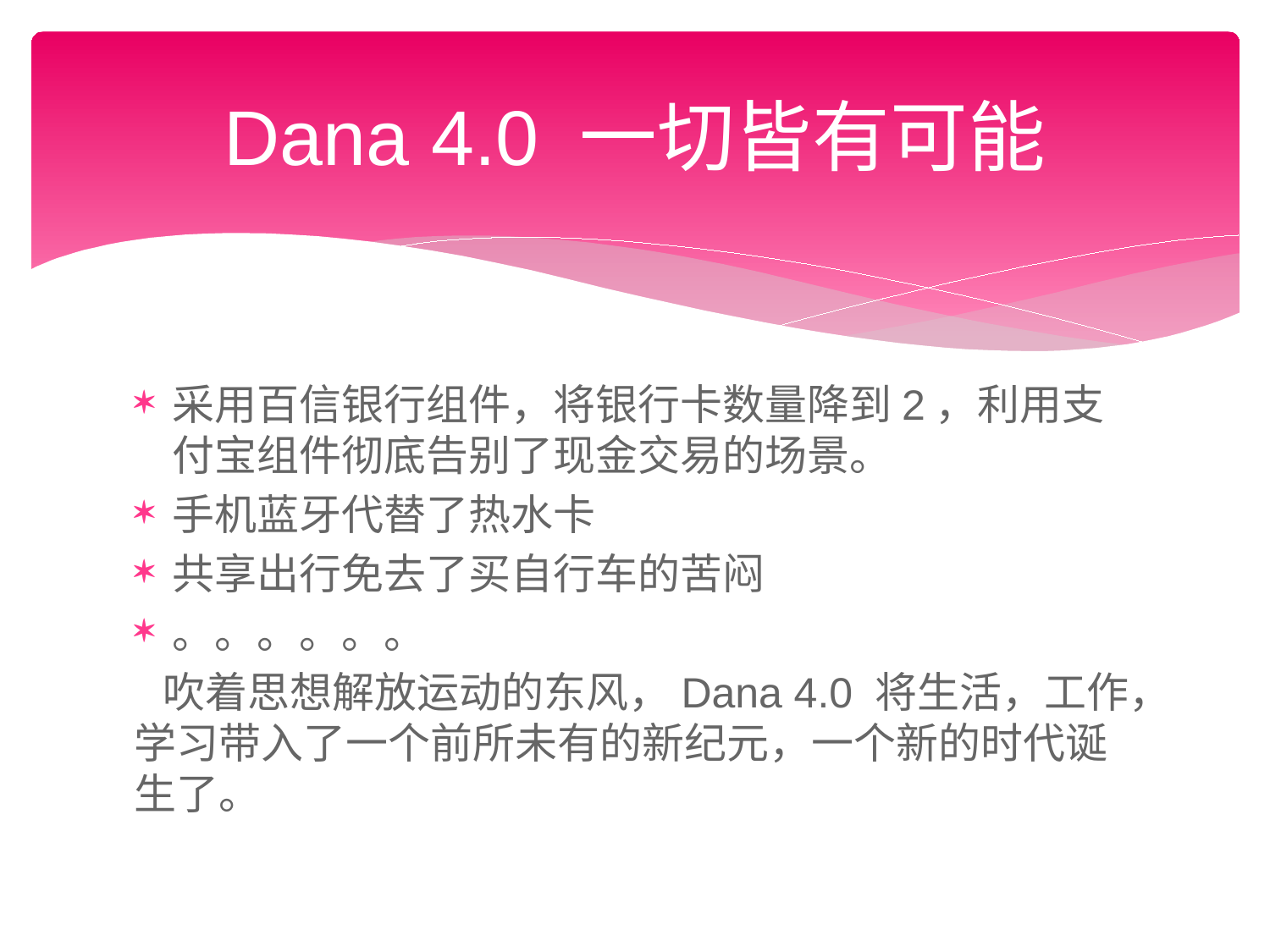

# Dana 4.0 一切皆有可能
采用百信银行组件，将银行卡数量降到2，利用支付宝组件彻底告别了现金交易的场景。
手机蓝牙代替了热水卡
共享出行免去了买自行车的苦闷
。。。。。。
  吹着思想解放运动的东风，Dana 4.0 将生活，工作，学习带入了一个前所未有的新纪元，一个新的时代诞生了。